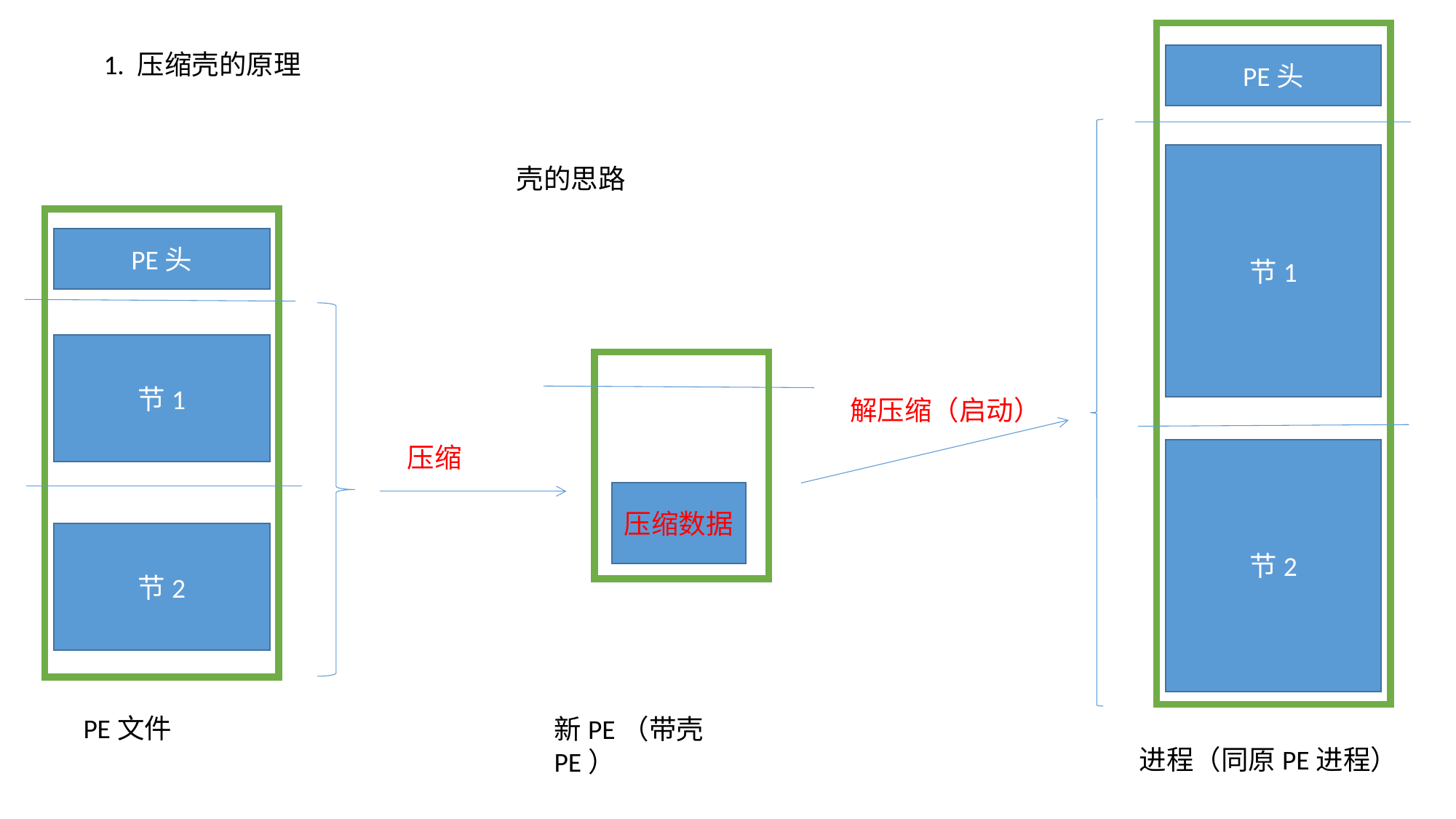

1. 压缩壳的原理
PE头

节1
壳的思路

PE头

节1

解压缩（启动）
压缩
节2
压缩数据
节2
PE文件
新PE（带壳PE）
进程（同原PE进程）